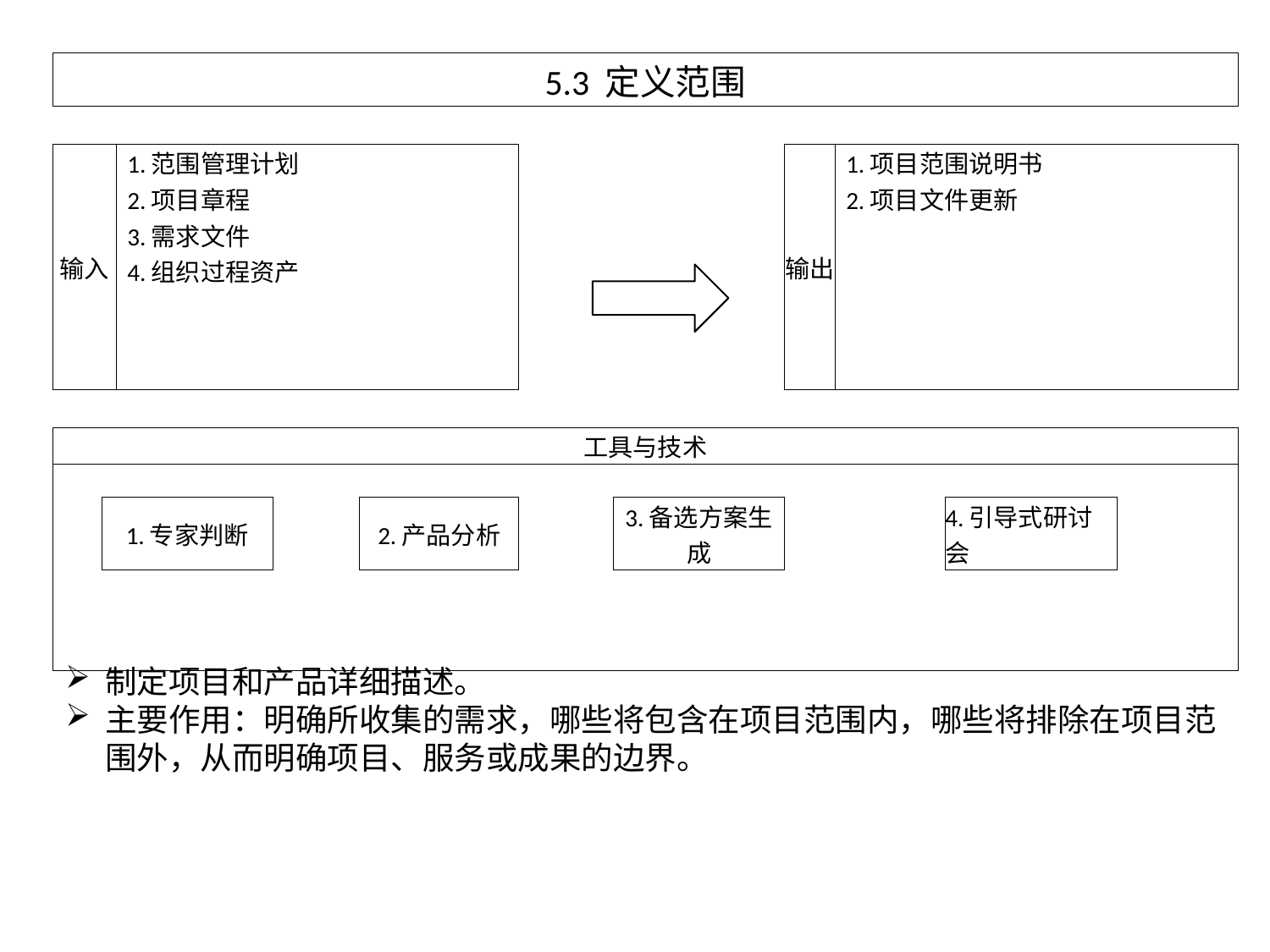

| 5.3 定义范围 |  |  |  |  |  |  |  |  |  |  |
| --- | --- | --- | --- | --- | --- | --- | --- | --- | --- | --- |
|  |  |  |  |  |  |  |  |  |  |  |
| 输入 |  | 1.范围管理计划 |  |  |  |  | 输出 | 1.项目范围说明书 |  |  |
|  |  | 2.项目章程 |  |  |  |  |  | 2.项目文件更新 |  |  |
|  |  | 3.需求文件 |  |  |  |  |  |  |  |  |
|  |  | 4.组织过程资产 |  |  |  |  |  |  |  |  |
|  |  |  |  |  |  |  |  |  |  |  |
|  |  |  |  |  |  |  |  |  |  |  |
|  |  |  |  |  |  |  |  |  |  |  |
|  |  |  |  |  |  |  |  |  |  |  |
| 工具与技术 |  |  |  |  |  |  |  |  |  |  |
|  |  |  |  |  |  |  |  |  |  |  |
|  | 1.专家判断 |  |  | 2.产品分析 |  | 3.备选方案生成 |  |  | 4.引导式研讨会 |  |
|  |  |  |  |  |  |  |  |  |  |  |
|  |  |  |  |  |  |  |  |  |  |  |
|  |  |  |  |  |  |  |  |  |  |  |

制定项目和产品详细描述。
主要作用：明确所收集的需求，哪些将包含在项目范围内，哪些将排除在项目范围外，从而明确项目、服务或成果的边界。